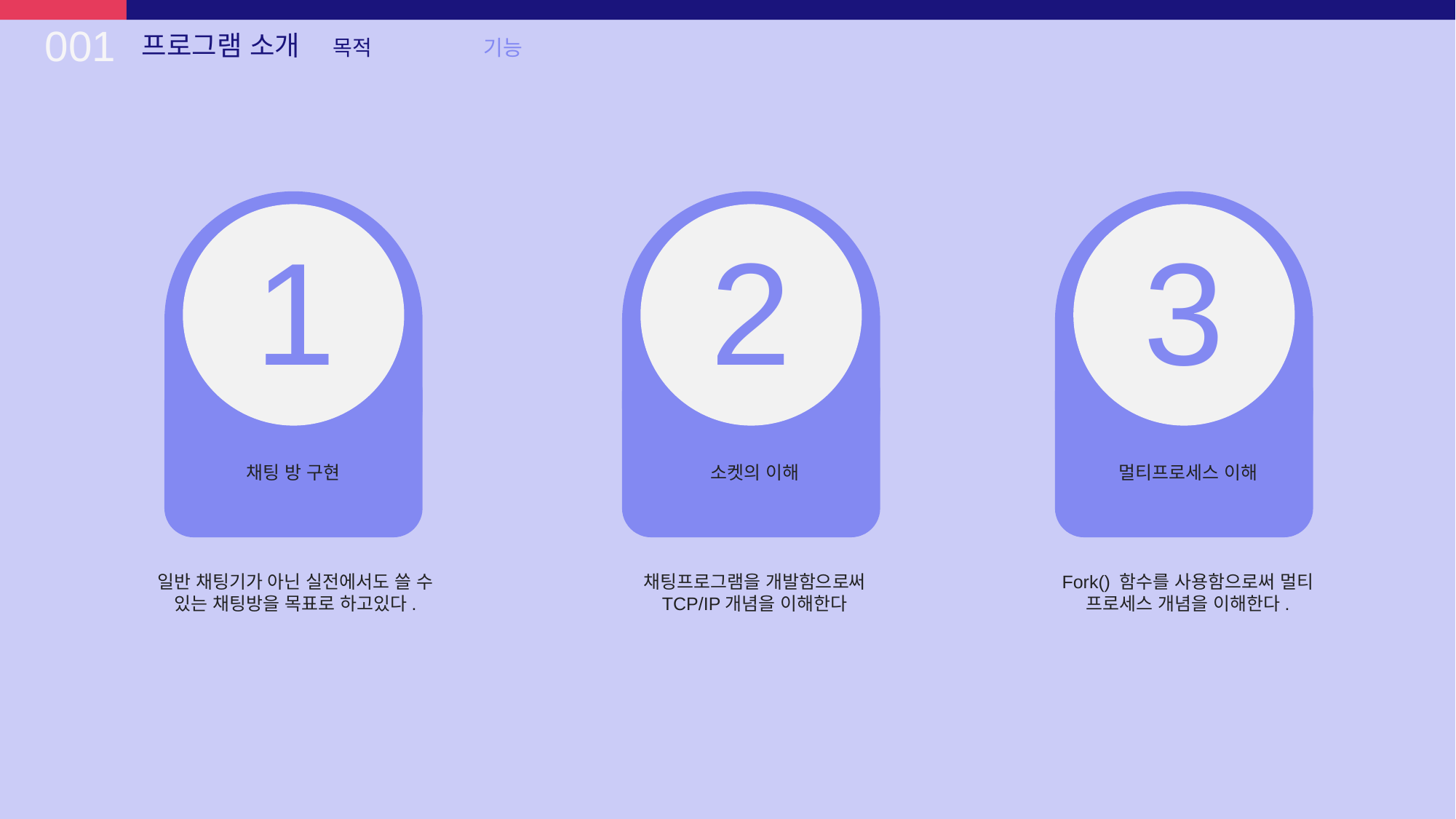

001
프로그램 소개
목적
기능

1
2
3
채팅 방 구현
소켓의 이해
멀티프로세스 이해
일반 채팅기가 아닌 실전에서도 쓸 수 있는 채팅방을 목표로 하고있다.
채팅프로그램을 개발함으로써
TCP/IP개념을 이해한다
Fork() 함수를 사용함으로써 멀티 프로세스 개념을 이해한다.